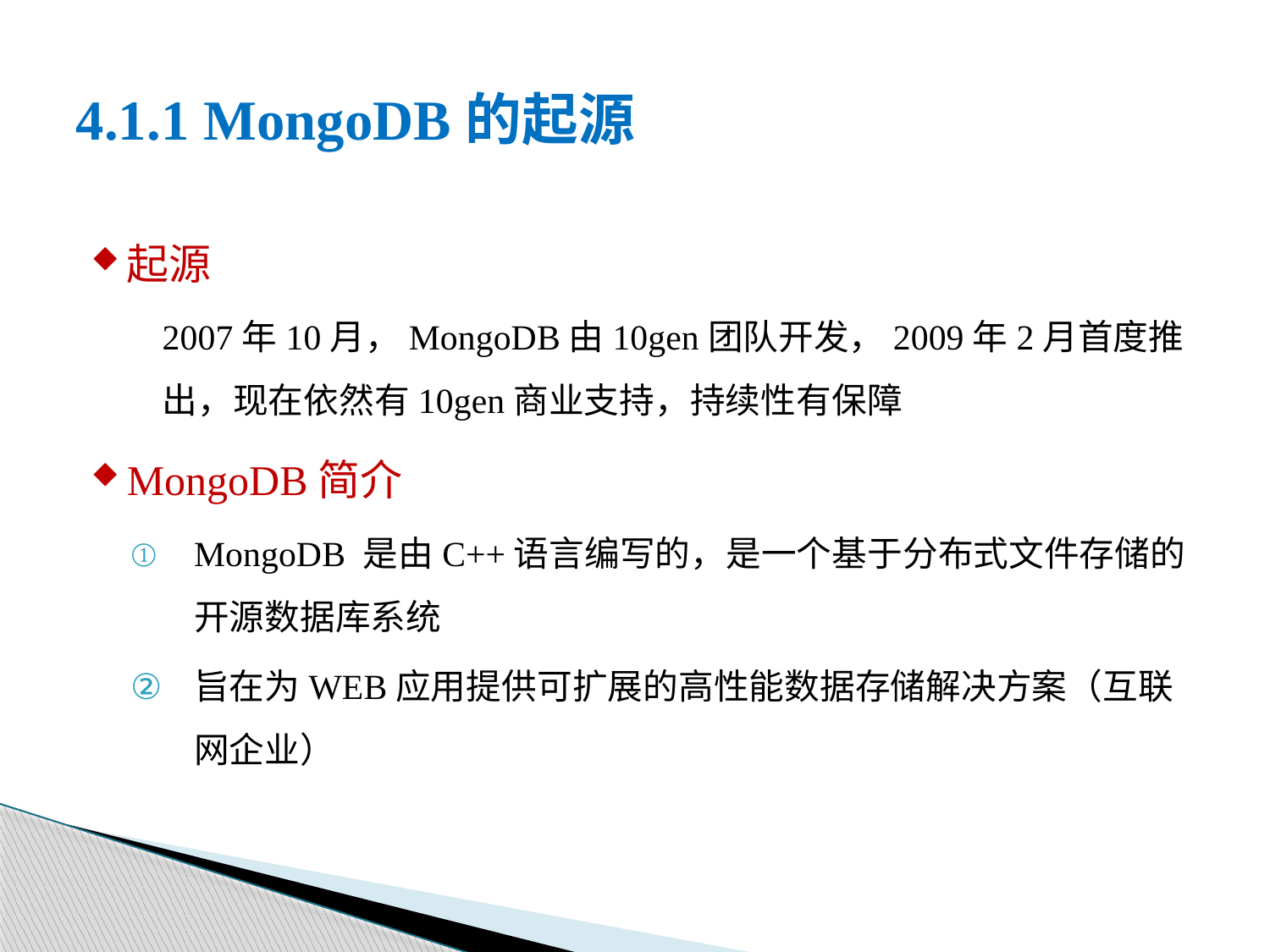

# 4.1.1 MongoDB的起源
起源
2007年10月，MongoDB由10gen团队开发，2009年2月首度推出，现在依然有10gen商业支持，持续性有保障
MongoDB简介
MongoDB 是由C++语言编写的，是一个基于分布式文件存储的开源数据库系统
旨在为WEB应用提供可扩展的高性能数据存储解决方案（互联网企业）